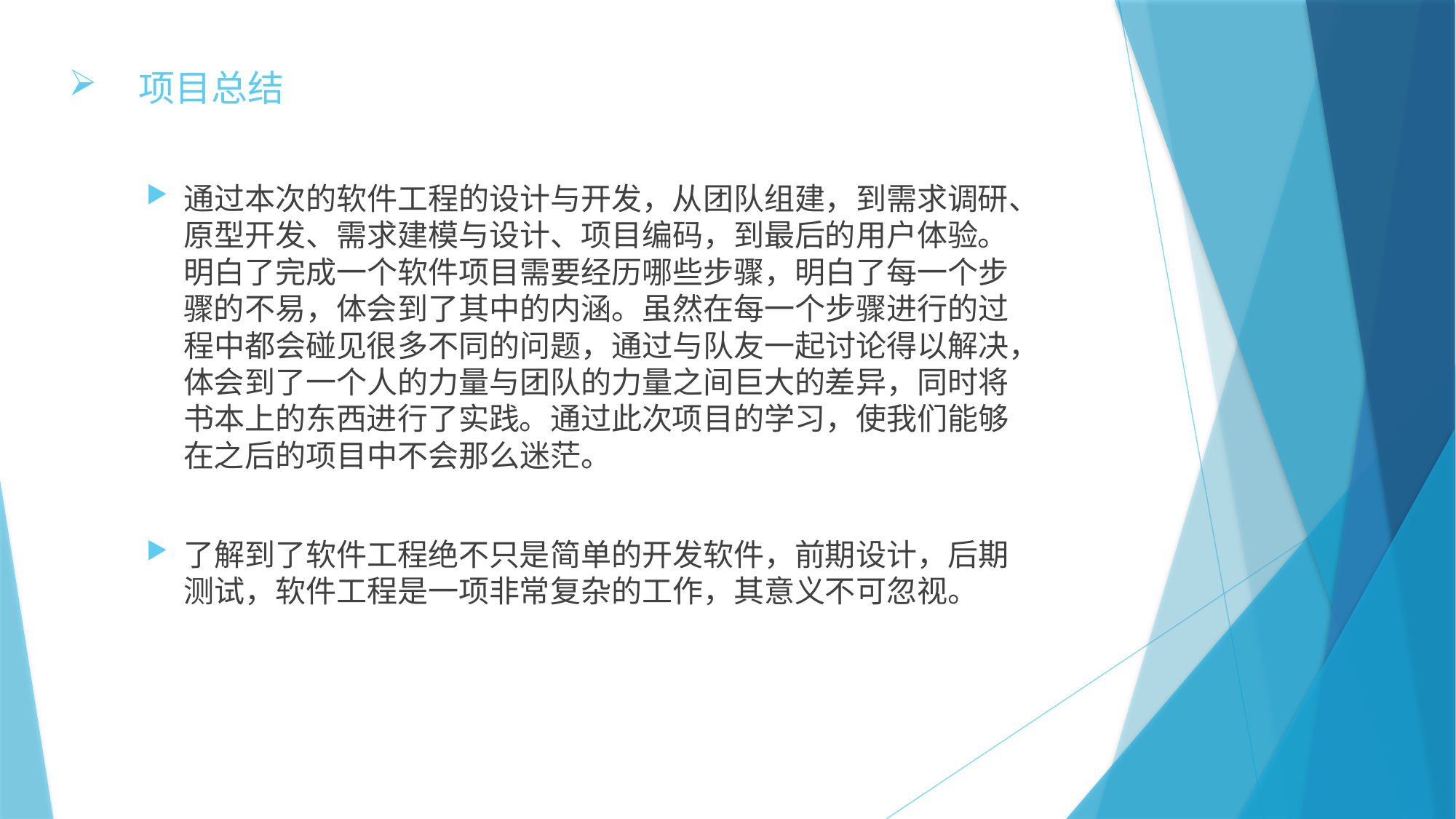

项目总结
通过本次的软件工程的设计与开发，从团队组建，到需求调研、原型开发、需求建模与设计、项目编码，到最后的用户体验。明白了完成一个软件项目需要经历哪些步骤，明白了每一个步骤的不易，体会到了其中的内涵。虽然在每一个步骤进行的过程中都会碰见很多不同的问题，通过与队友一起讨论得以解决，体会到了一个人的力量与团队的力量之间巨大的差异，同时将书本上的东西进行了实践。通过此次项目的学习，使我们能够在之后的项目中不会那么迷茫。

了解到了软件工程绝不只是简单的开发软件，前期设计，后期测试，软件工程是一项非常复杂的工作，其意义不可忽视。